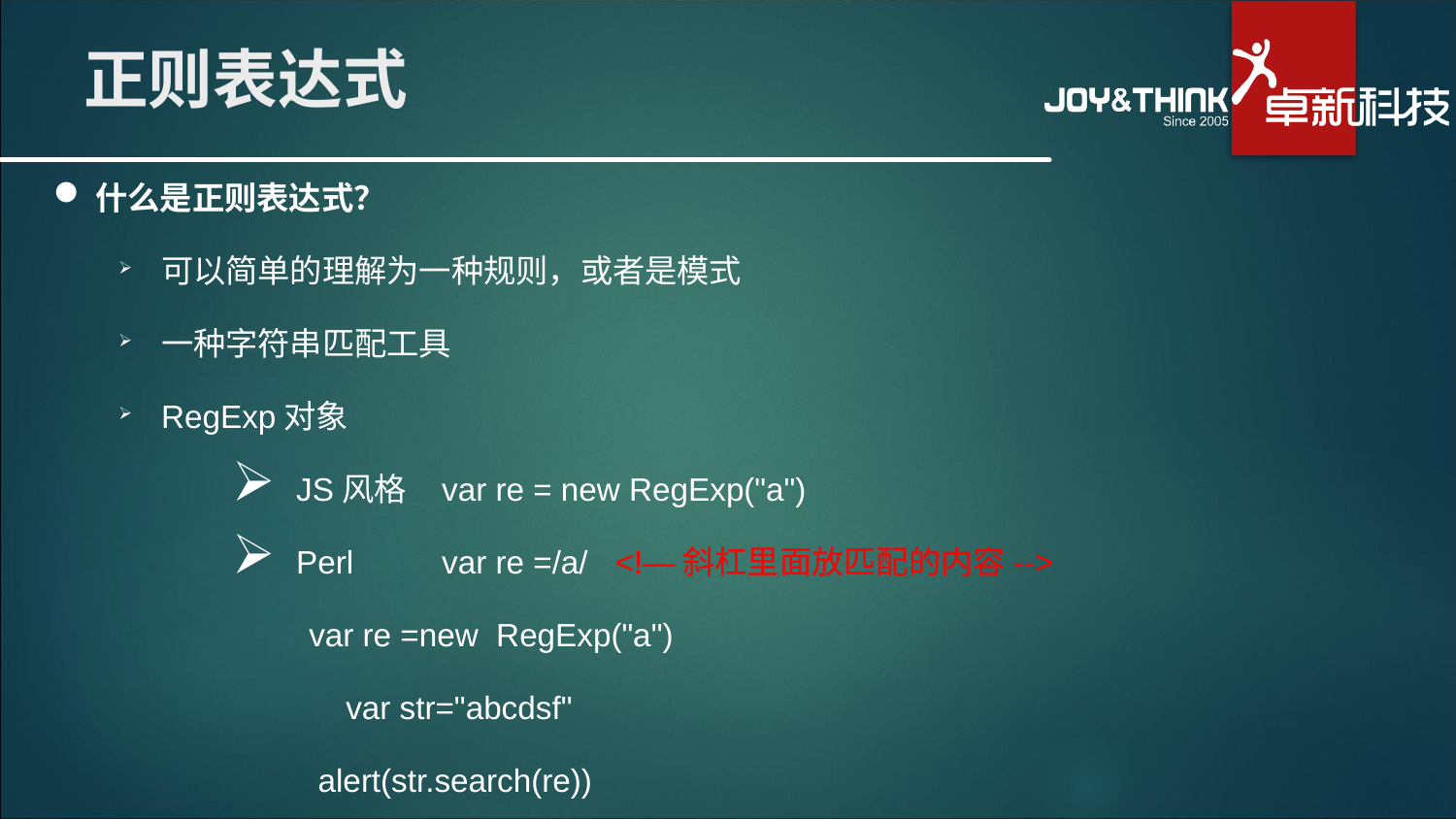

# 正则表达式
什么是正则表达式？
可以简单的理解为一种规则，或者是模式
一种字符串匹配工具
RegExp对象
JS风格 	var re = new RegExp("a")
Perl 	var re =/a/   <!—斜杠里面放匹配的内容-->
   var re =new  RegExp("a")
	var str="abcdsf"
    alert(str.search(re))